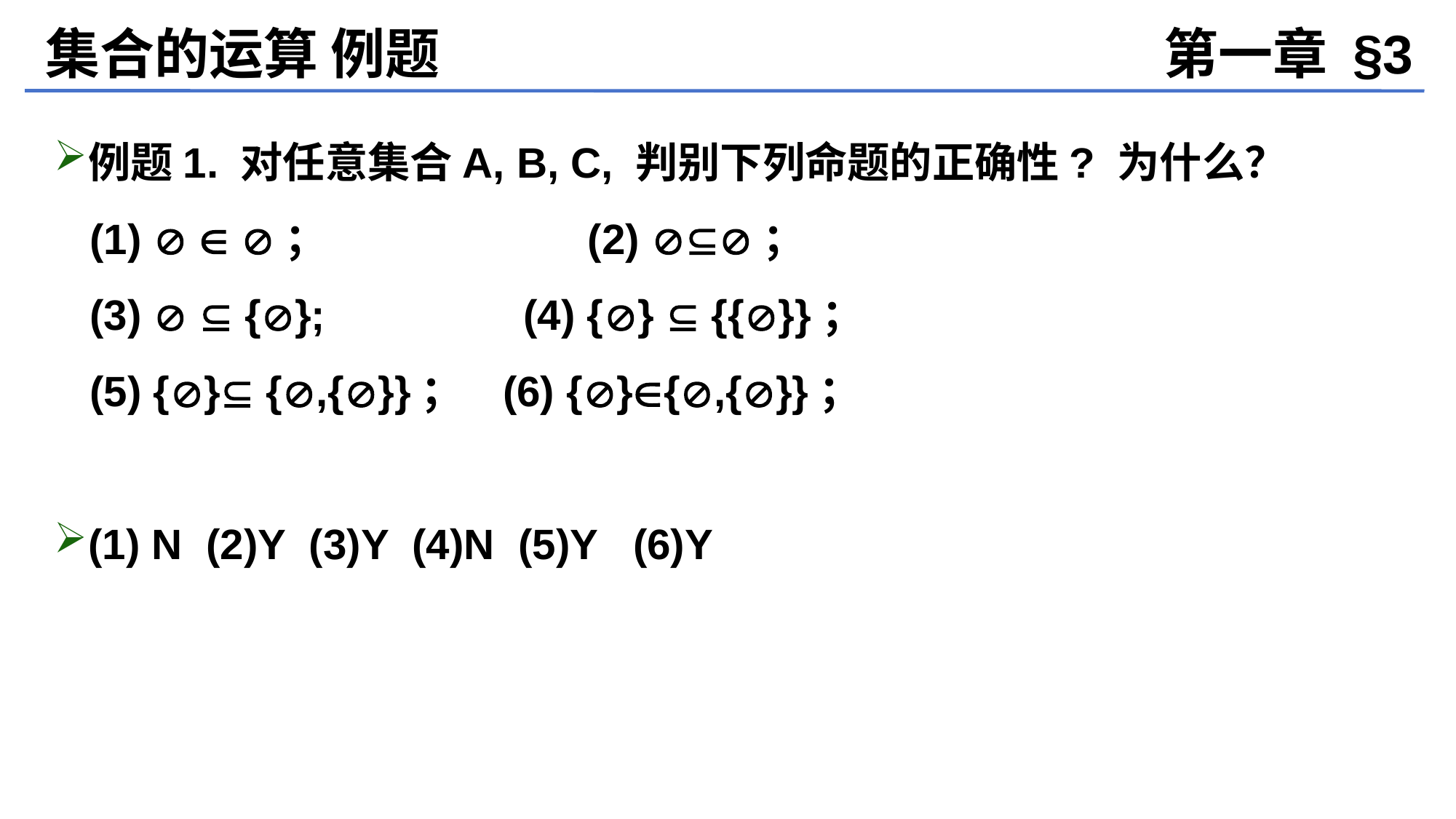

集合的运算 例题
第一章 §3
例题1. 对任意集合A, B, C, 判别下列命题的正确性? 为什么？
   (1) ∅ ∈ ∅；		         (2) ∅⊆∅；
   (3) ∅ ⊆ {∅};	            (4) {∅} ⊆ {{∅}}；
   (5) {∅}⊆ {∅,{∅}}；   (6) {∅}∈{∅,{∅}}；

(1) N  (2)Y  (3)Y  (4)N  (5)Y   (6)Y